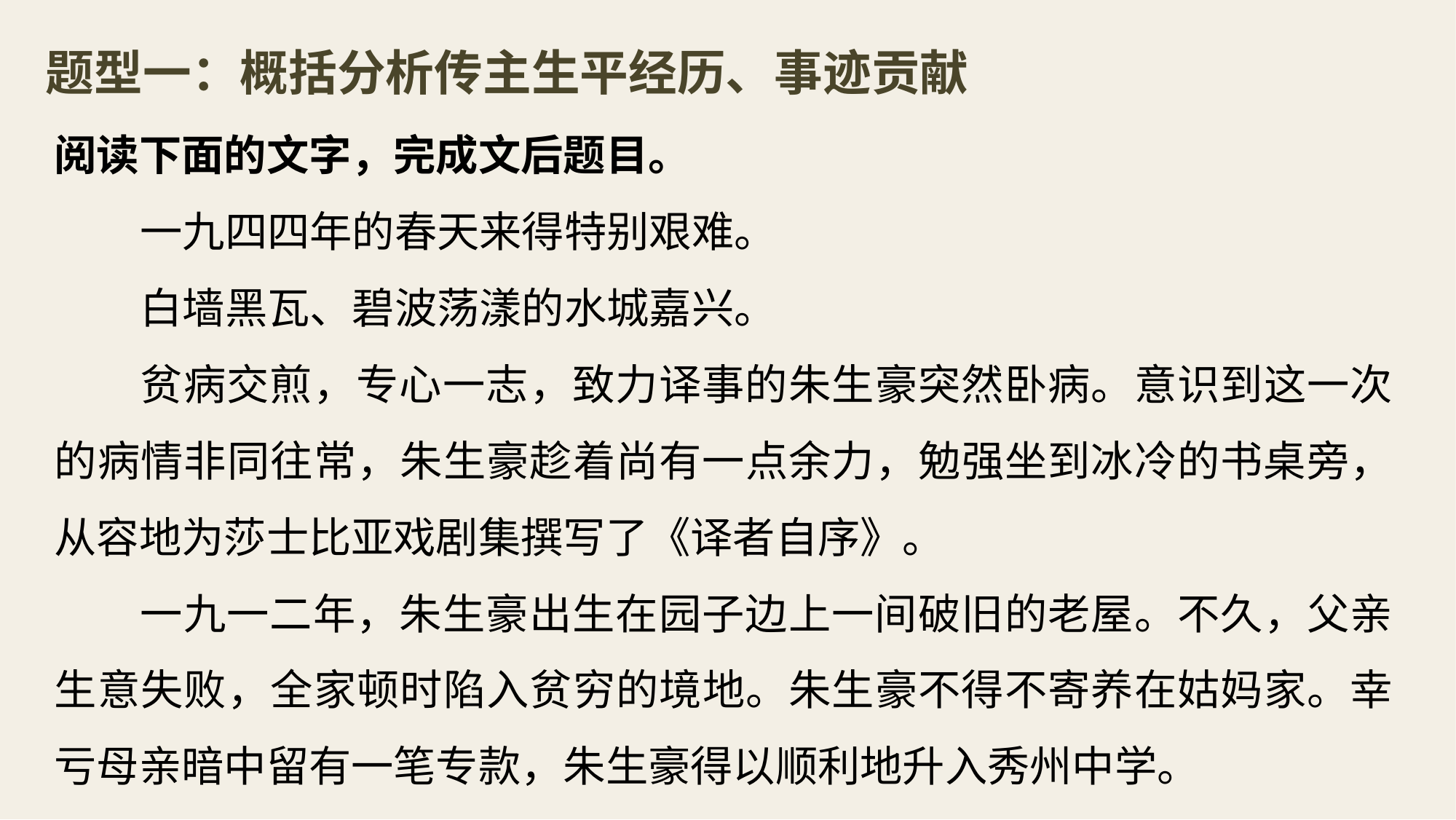

题型一：概括分析传主生平经历、事迹贡献
阅读下面的文字，完成文后题目。
一九四四年的春天来得特别艰难。
白墙黑瓦、碧波荡漾的水城嘉兴。
贫病交煎，专心一志，致力译事的朱生豪突然卧病。意识到这一次的病情非同往常，朱生豪趁着尚有一点余力，勉强坐到冰冷的书桌旁，从容地为莎士比亚戏剧集撰写了《译者自序》。
一九一二年，朱生豪出生在园子边上一间破旧的老屋。不久，父亲生意失败，全家顿时陷入贫穷的境地。朱生豪不得不寄养在姑妈家。幸亏母亲暗中留有一笔专款，朱生豪得以顺利地升入秀州中学。